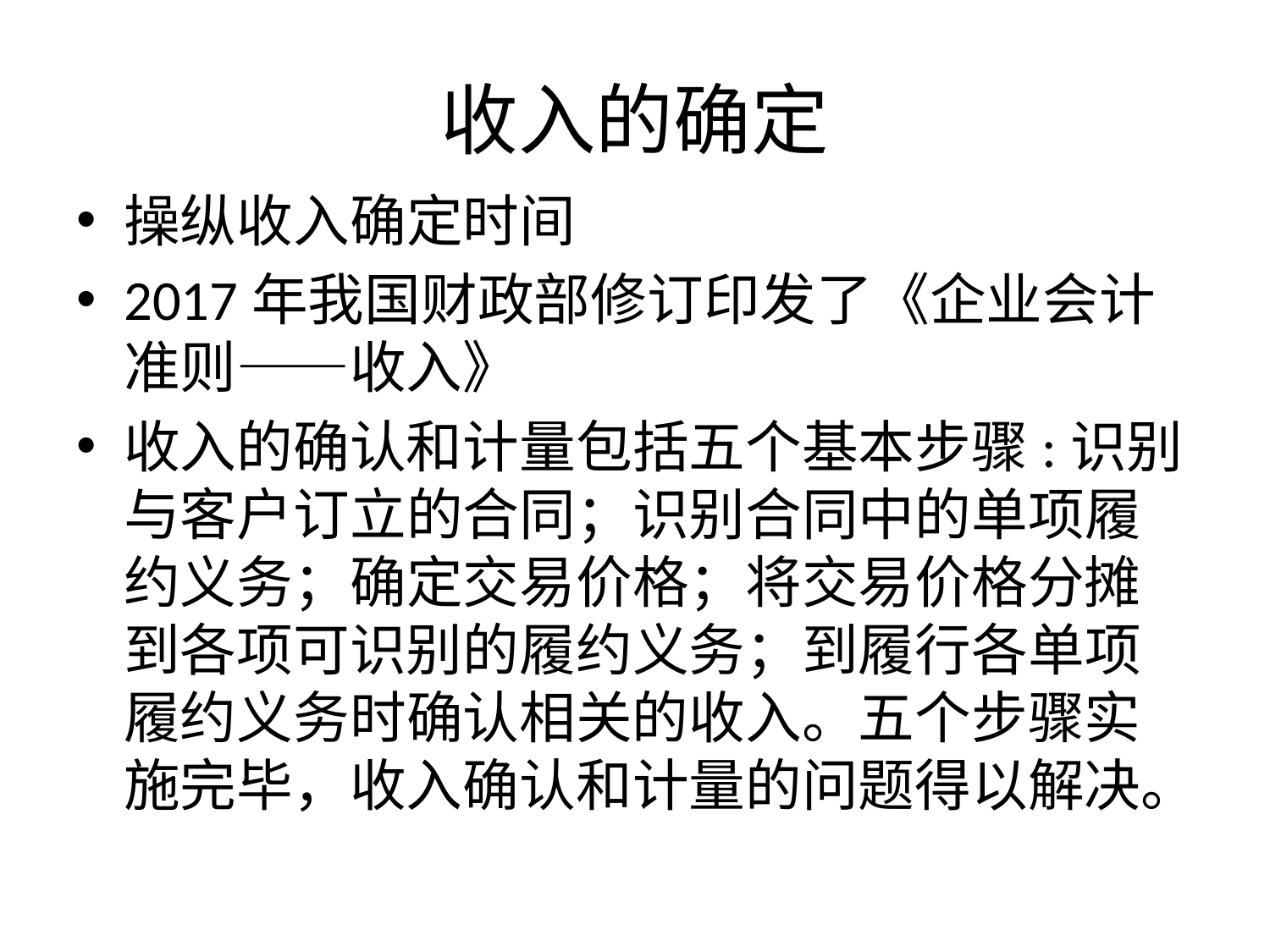

# 收入的确定
操纵收入确定时间
2017年我国财政部修订印发了《企业会计准则——收入》
收入的确认和计量包括五个基本步骤:识别与客户订立的合同；识别合同中的单项履约义务；确定交易价格；将交易价格分摊到各项可识别的履约义务；到履行各单项履约义务时确认相关的收入。五个步骤实施完毕，收入确认和计量的问题得以解决。